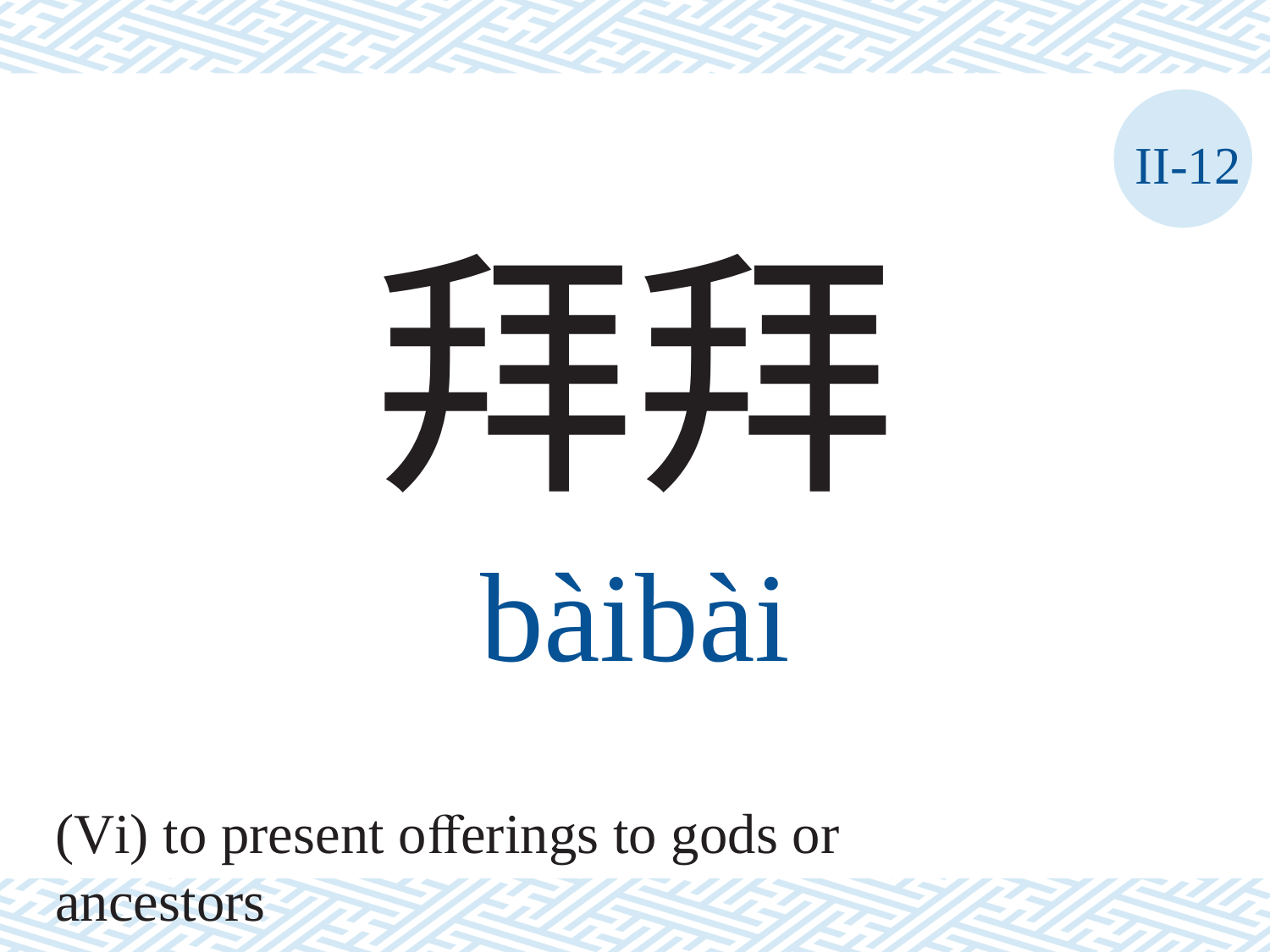

II-12
拜拜
bàibài
(Vi) to present oﬀerings to gods or ancestors